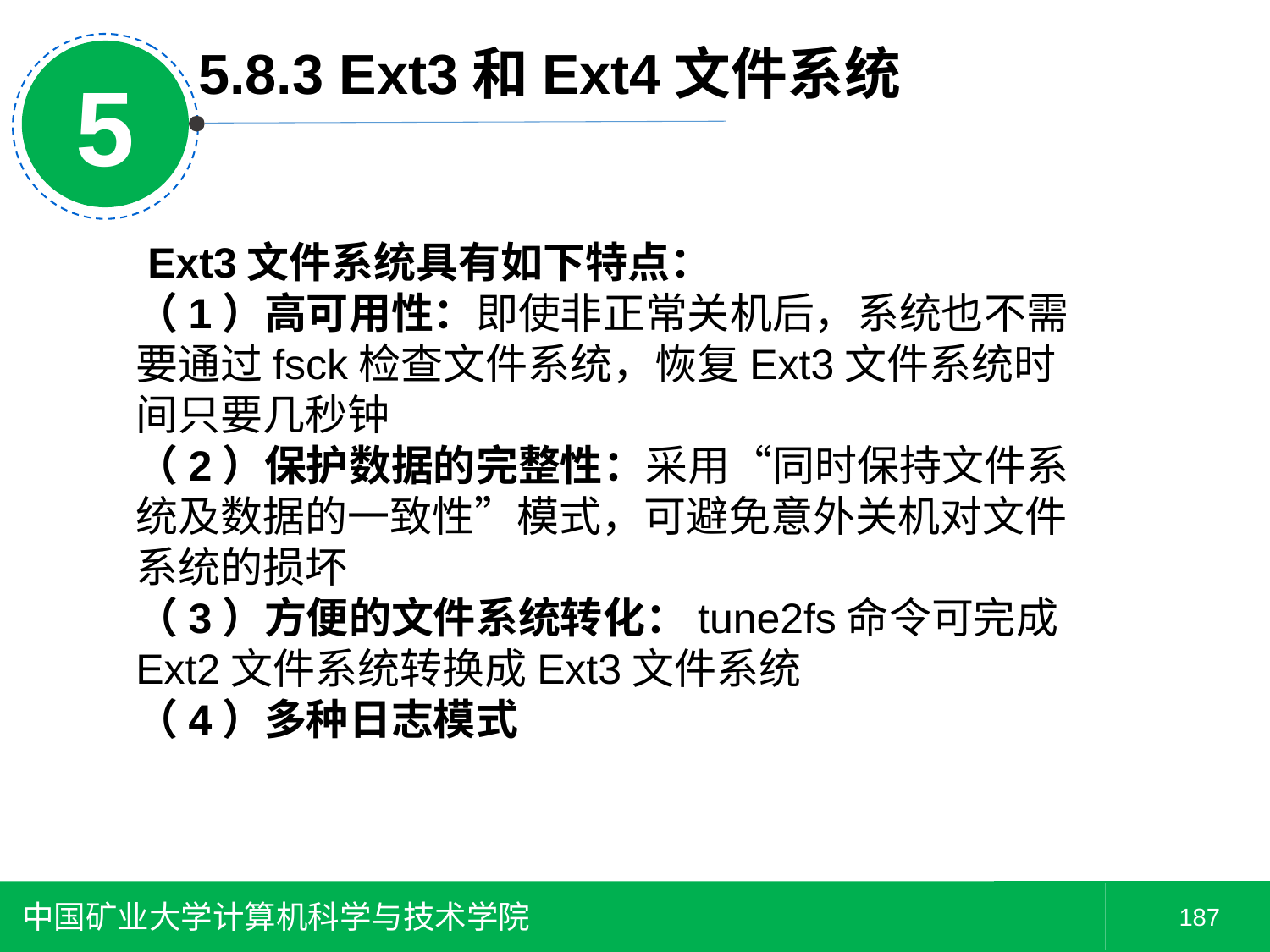

5.8.3 Ext3和Ext4文件系统

5

 Ext3文件系统具有如下特点：
（1）高可用性：即使非正常关机后，系统也不需要通过fsck检查文件系统，恢复Ext3文件系统时间只要几秒钟
（2）保护数据的完整性：采用“同时保持文件系统及数据的一致性”模式，可避免意外关机对文件系统的损坏
（3）方便的文件系统转化：tune2fs命令可完成Ext2文件系统转换成Ext3文件系统
（4）多种日志模式